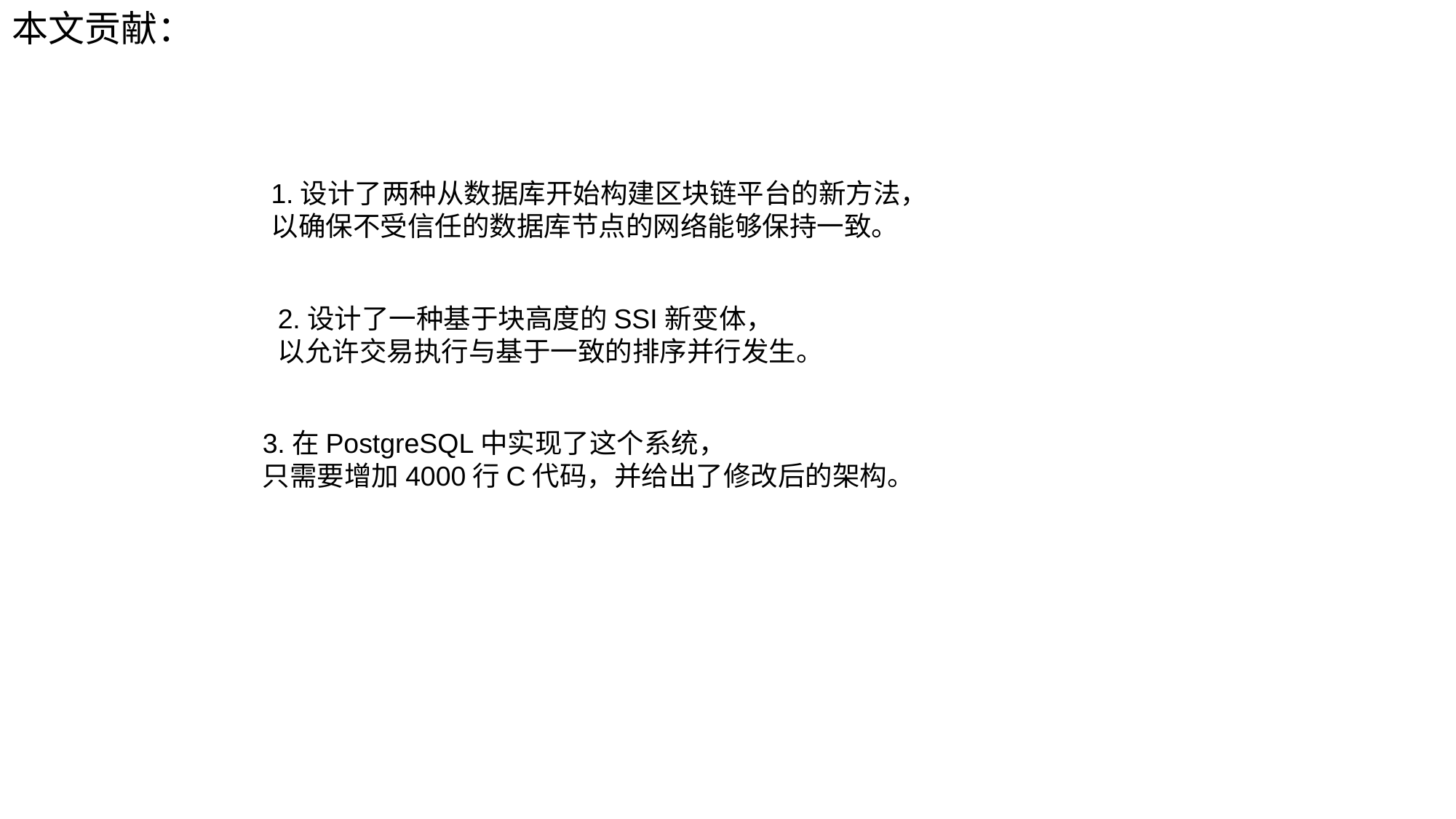

本文贡献：
1.设计了两种从数据库开始构建区块链平台的新方法，
以确保不受信任的数据库节点的网络能够保持一致。
2.设计了一种基于块高度的SSI新变体，
以允许交易执行与基于一致的排序并行发生。
3.在PostgreSQL中实现了这个系统，
只需要增加4000行C代码，并给出了修改后的架构。